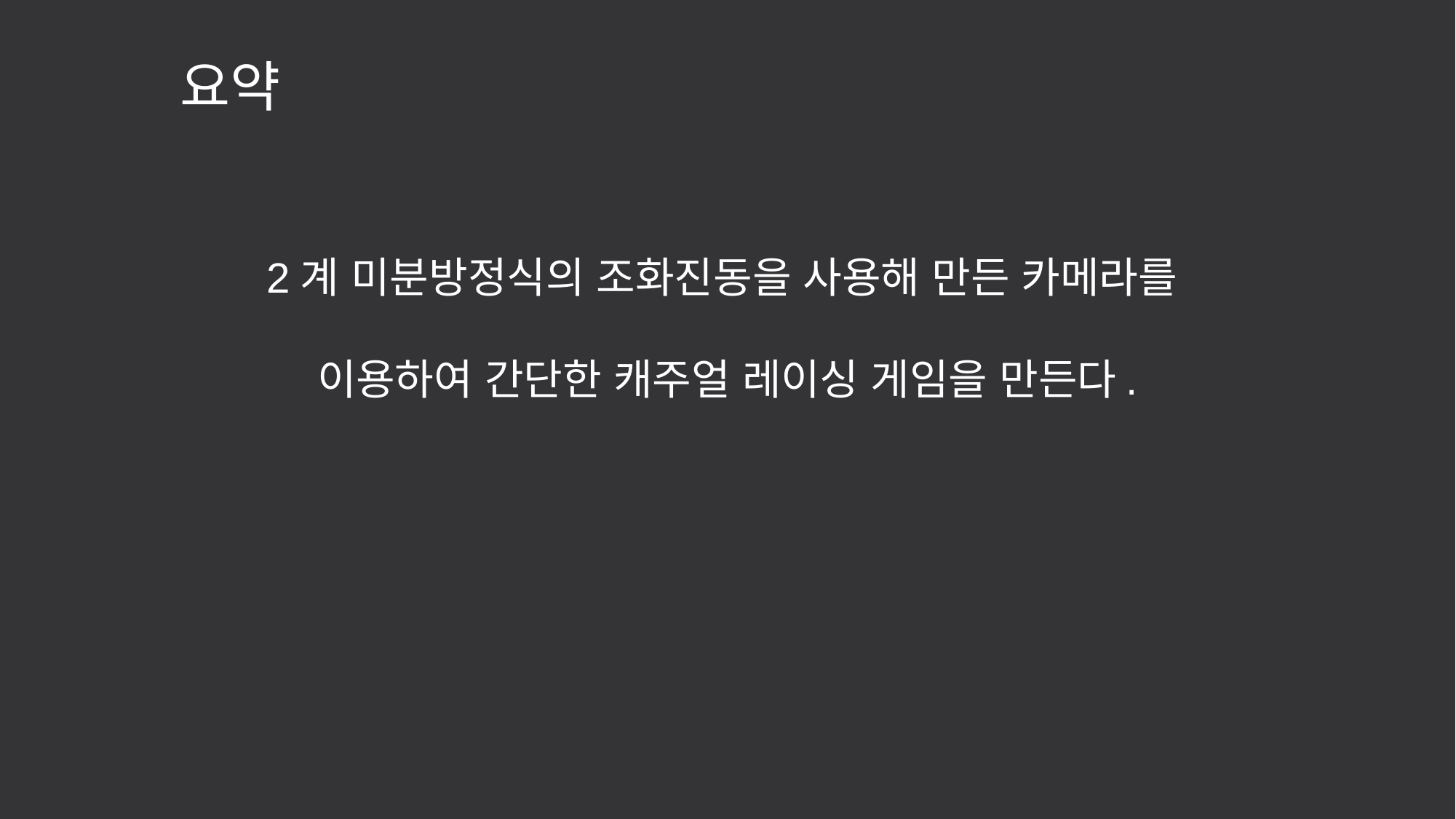

요약
2계 미분방정식의 조화진동을 사용해 만든 카메라를

이용하여 간단한 캐주얼 레이싱 게임을 만든다.